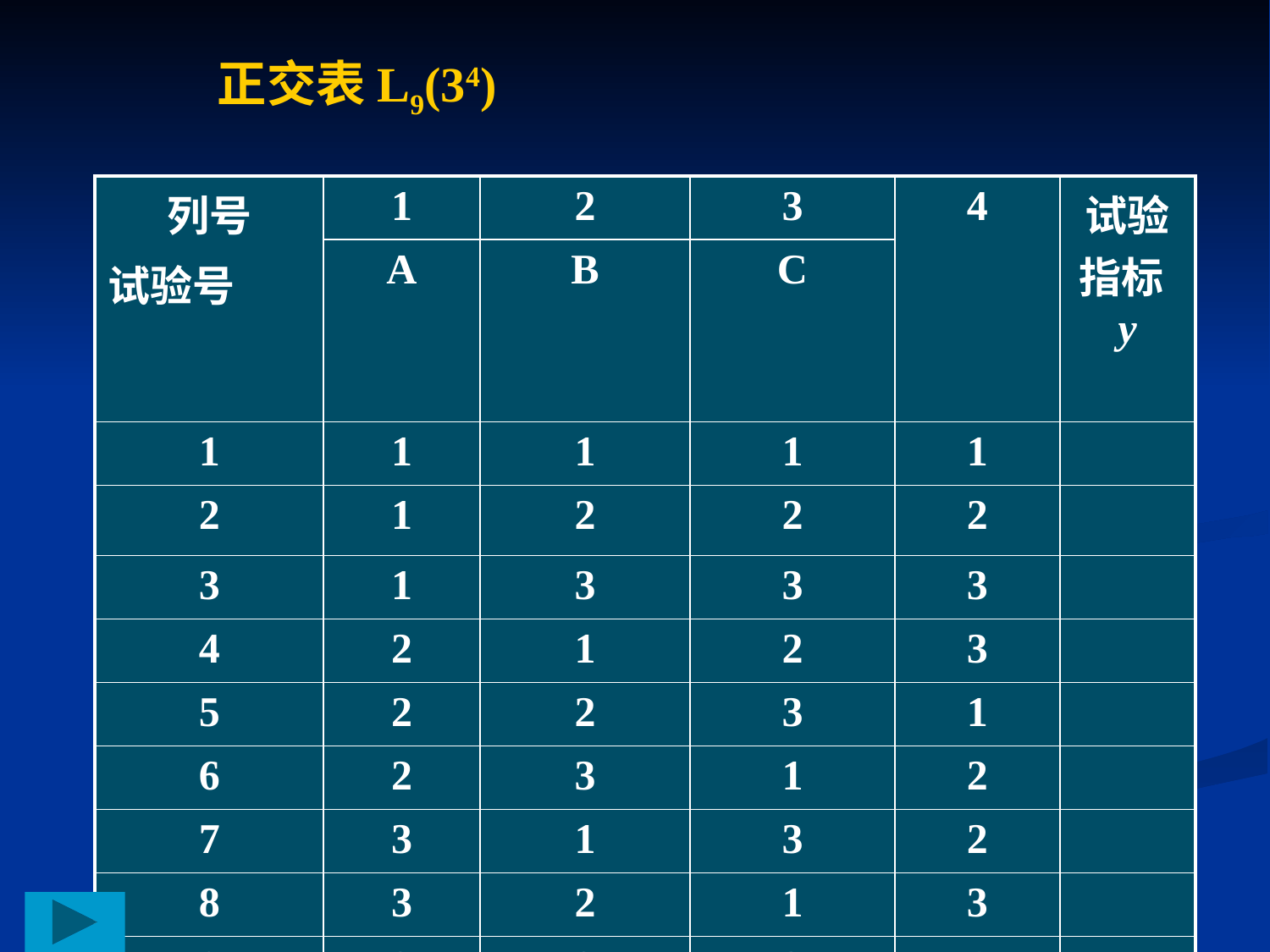

正交表L9(34)
| 列号 试验号 | 1 | 2 | 3 | 4 | 试验指标y |
| --- | --- | --- | --- | --- | --- |
|  | A | B | C |  |  |
| 1 | 1 | 1 | 1 | 1 |  |
| 2 | 1 | 2 | 2 | 2 |  |
| 3 | 1 | 3 | 3 | 3 |  |
| 4 | 2 | 1 | 2 | 3 |  |
| 5 | 2 | 2 | 3 | 1 |  |
| 6 | 2 | 3 | 1 | 2 |  |
| 7 | 3 | 1 | 3 | 2 |  |
| 8 | 3 | 2 | 1 | 3 |  |
| 9 | 3 | 3 | 2 | 1 |  |